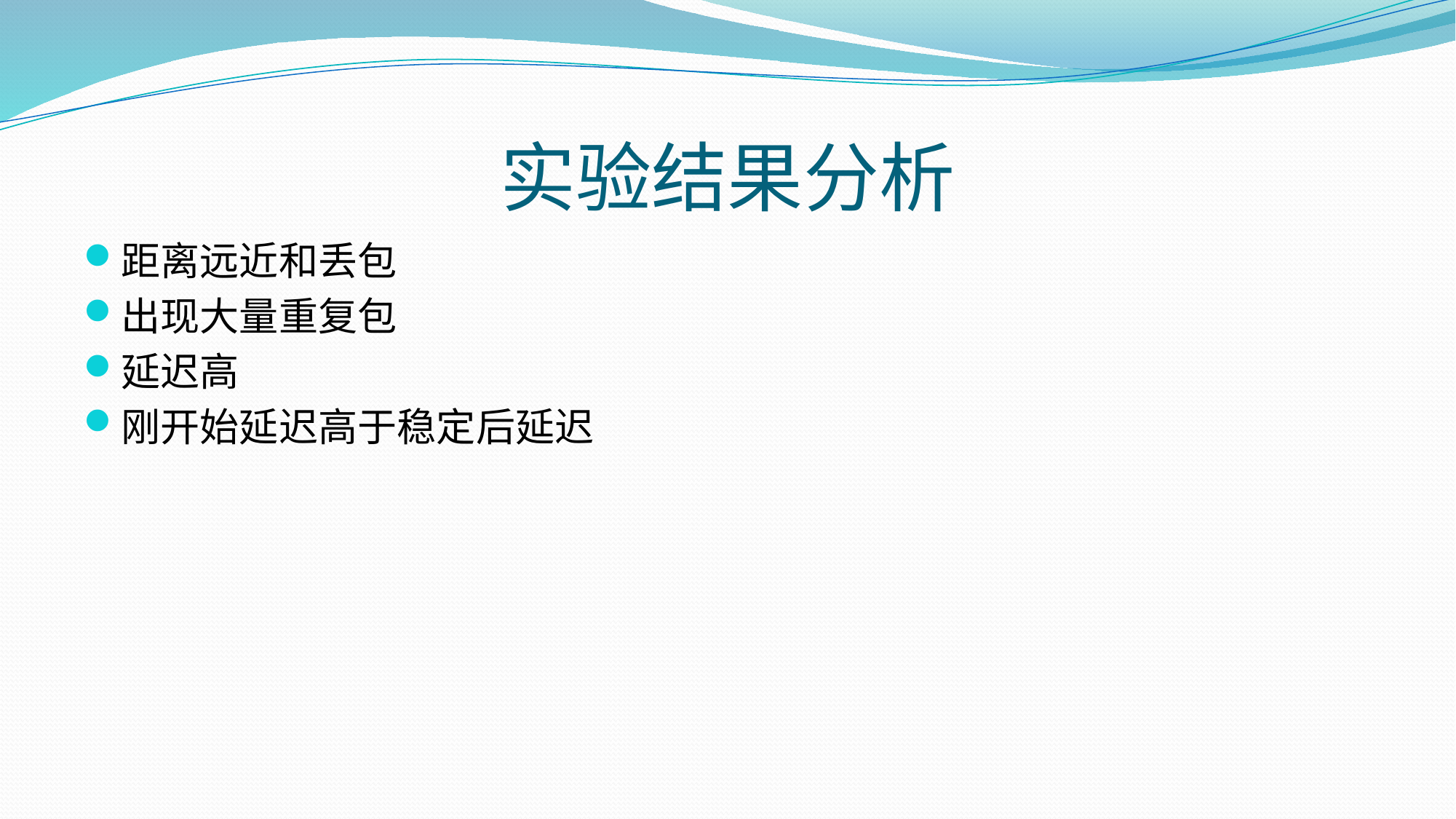

# 实验结果分析
距离远近和丢包
出现大量重复包
延迟高
刚开始延迟高于稳定后延迟